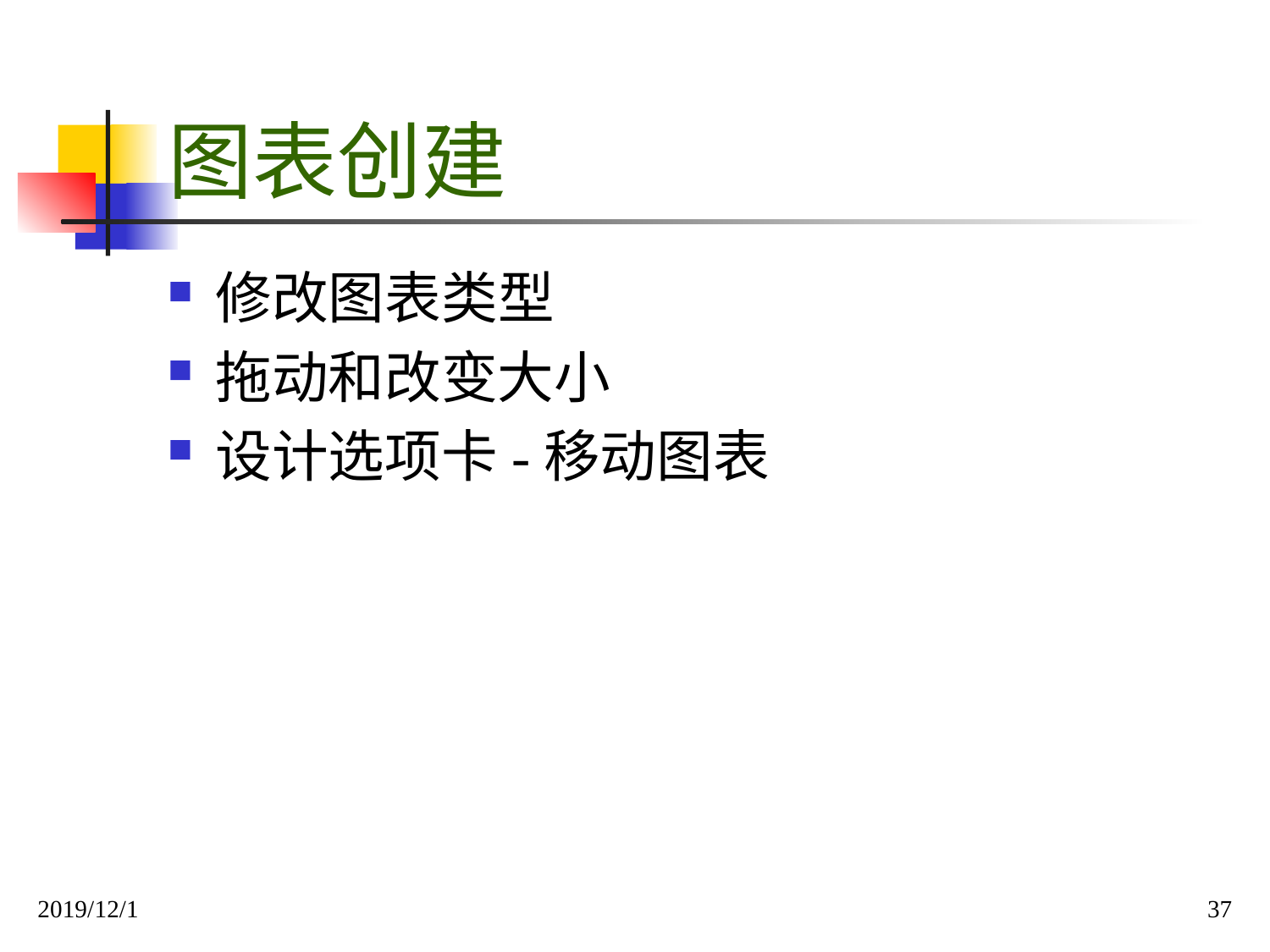

# 图表创建
修改图表类型
拖动和改变大小
设计选项卡-移动图表
2019/12/1
37